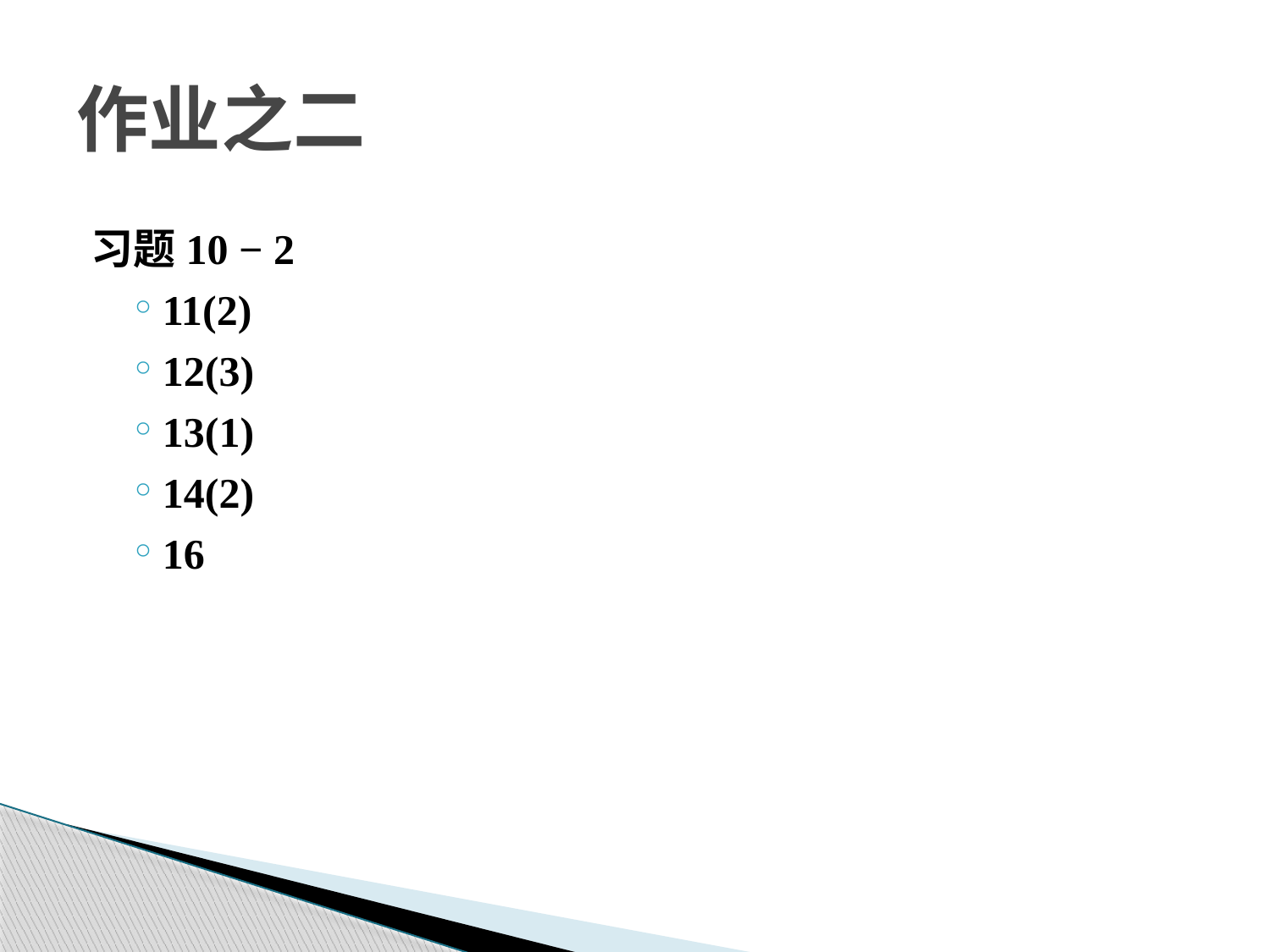

习题10 − 2
11(2)
12(3)
13(1)
14(2)
16
作业之二